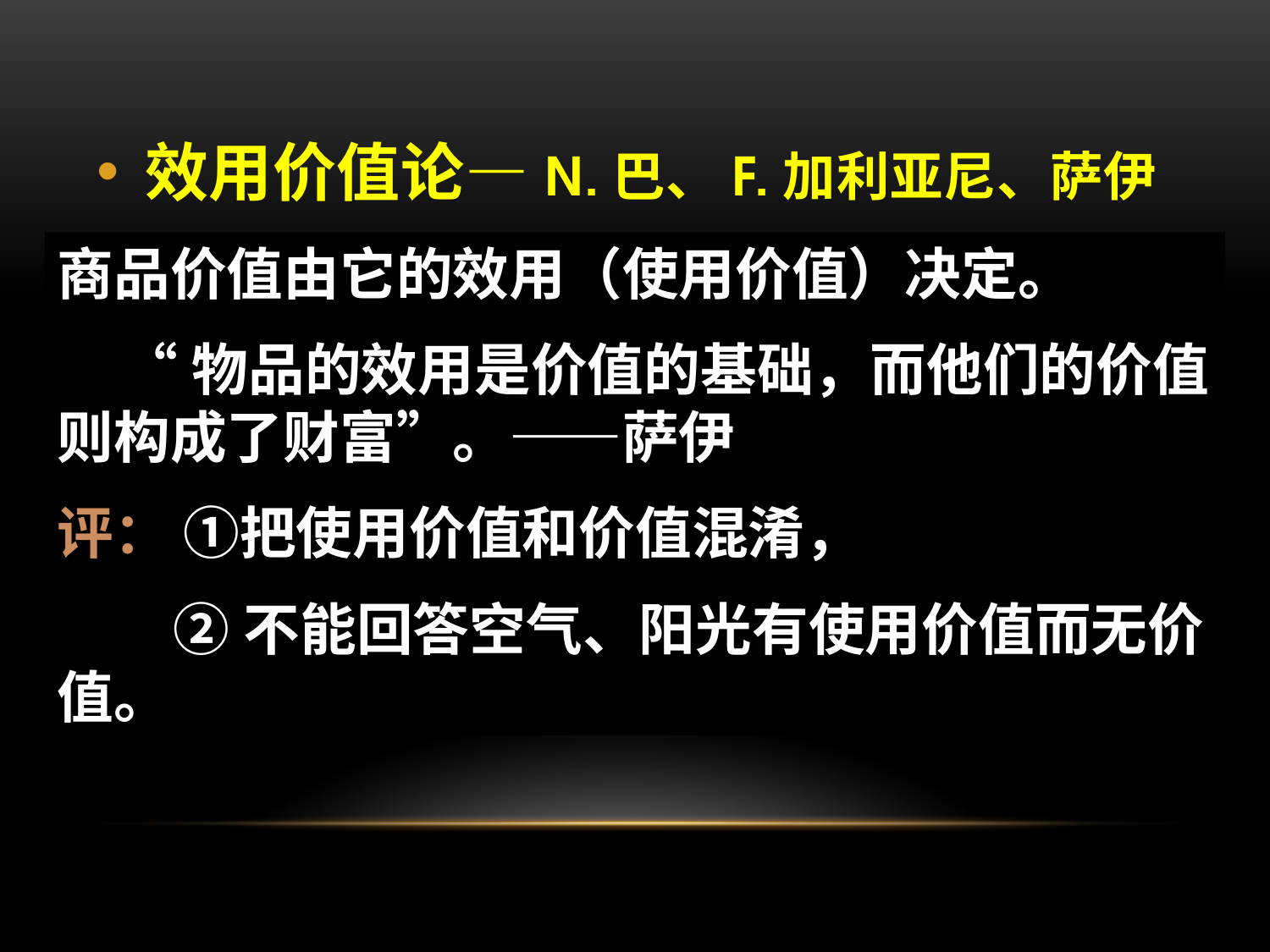

#
效用价值论—N.巴、F.加利亚尼、萨伊
商品价值由它的效用（使用价值）决定。
     “物品的效用是价值的基础，而他们的价值则构成了财富”。——萨伊
评： ①把使用价值和价值混淆，
         ②不能回答空气、阳光有使用价值而无价值。